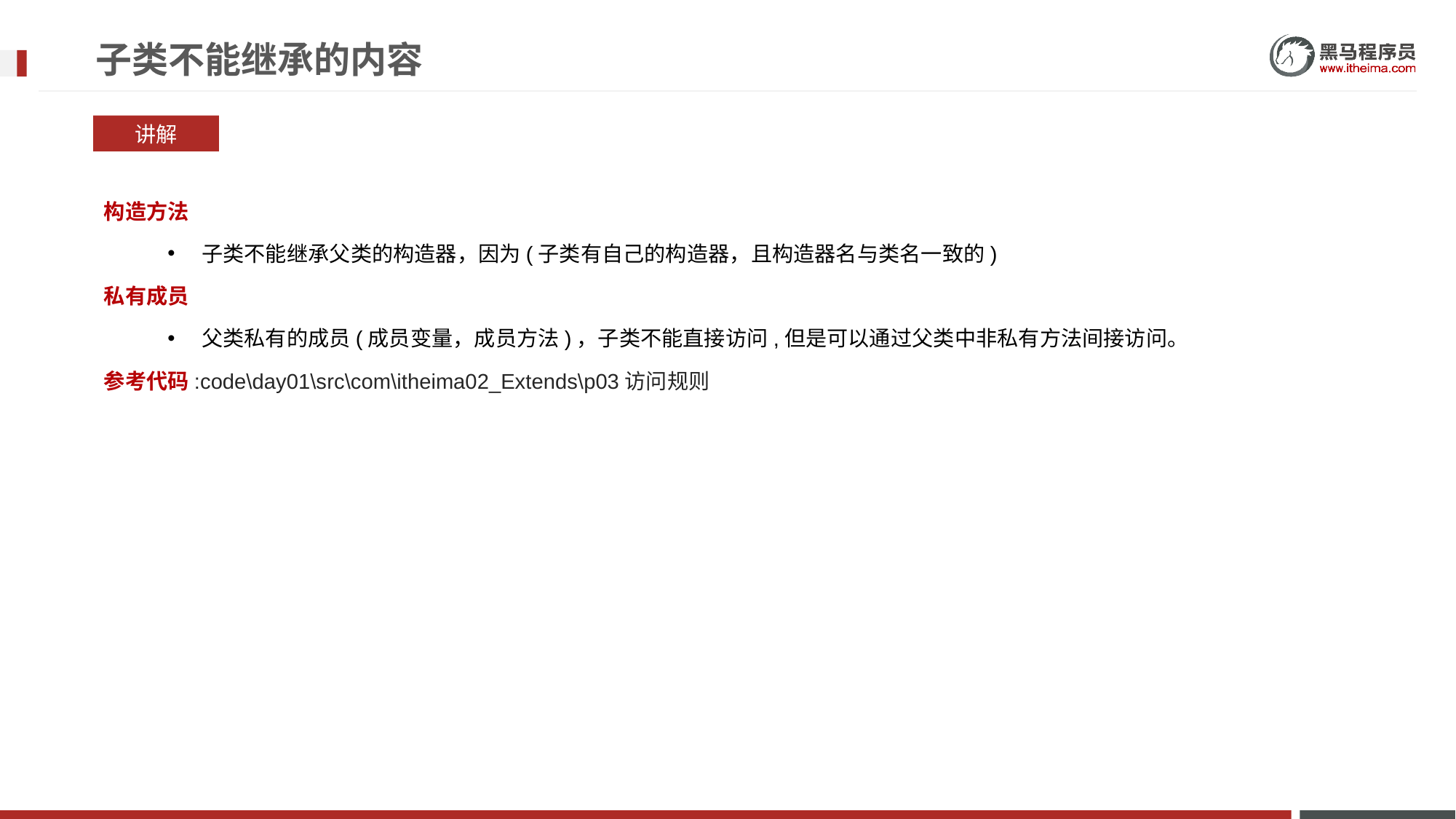

# 子类不能继承的内容
讲解
构造方法
子类不能继承父类的构造器，因为(子类有自己的构造器，且构造器名与类名一致的)
私有成员
父类私有的成员(成员变量，成员方法)，子类不能直接访问,但是可以通过父类中非私有方法间接访问。
参考代码:code\day01\src\com\itheima02_Extends\p03访问规则